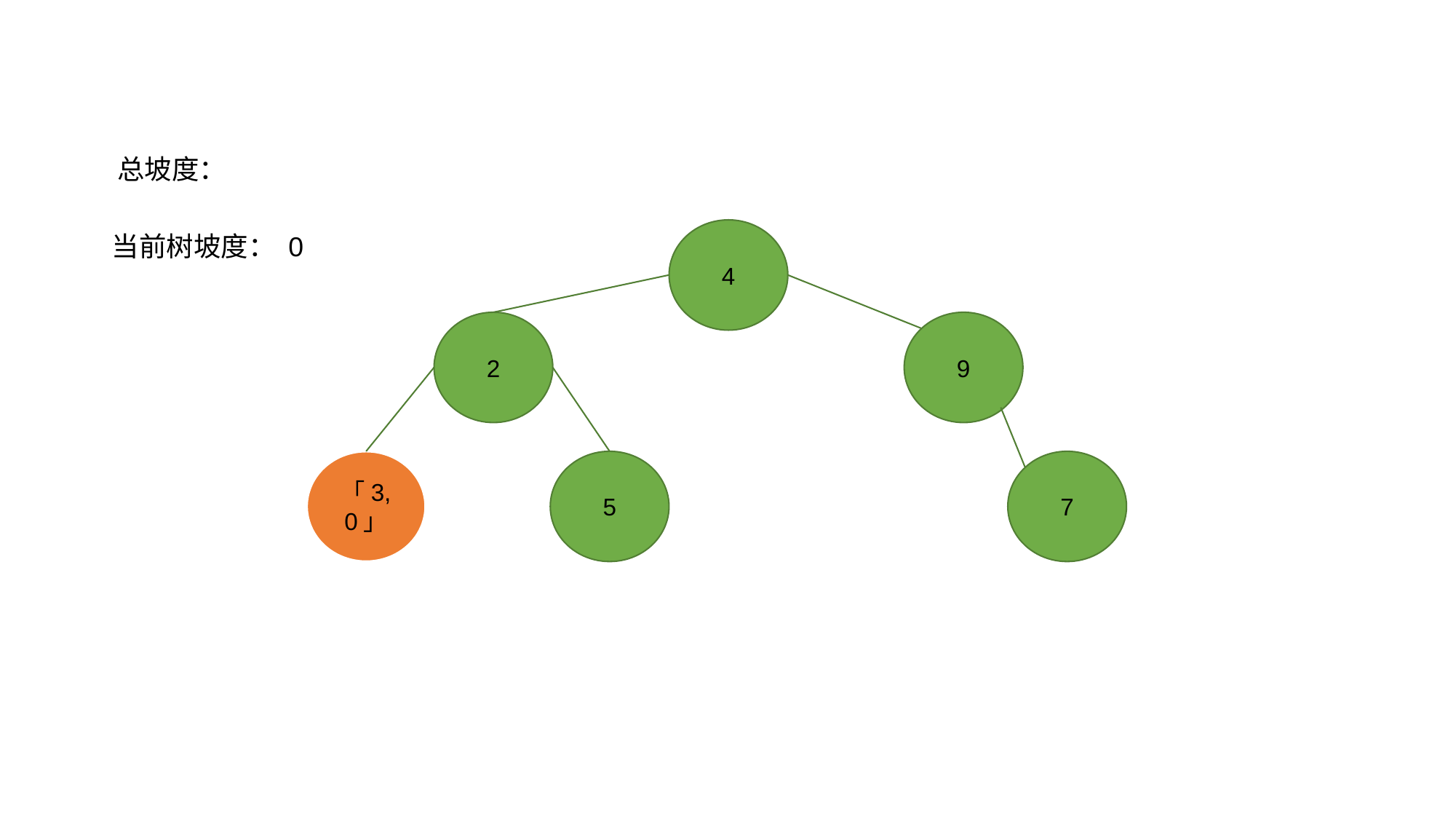

总坡度：
4
当前树坡度： 0
2
9
7
「3,0」
5